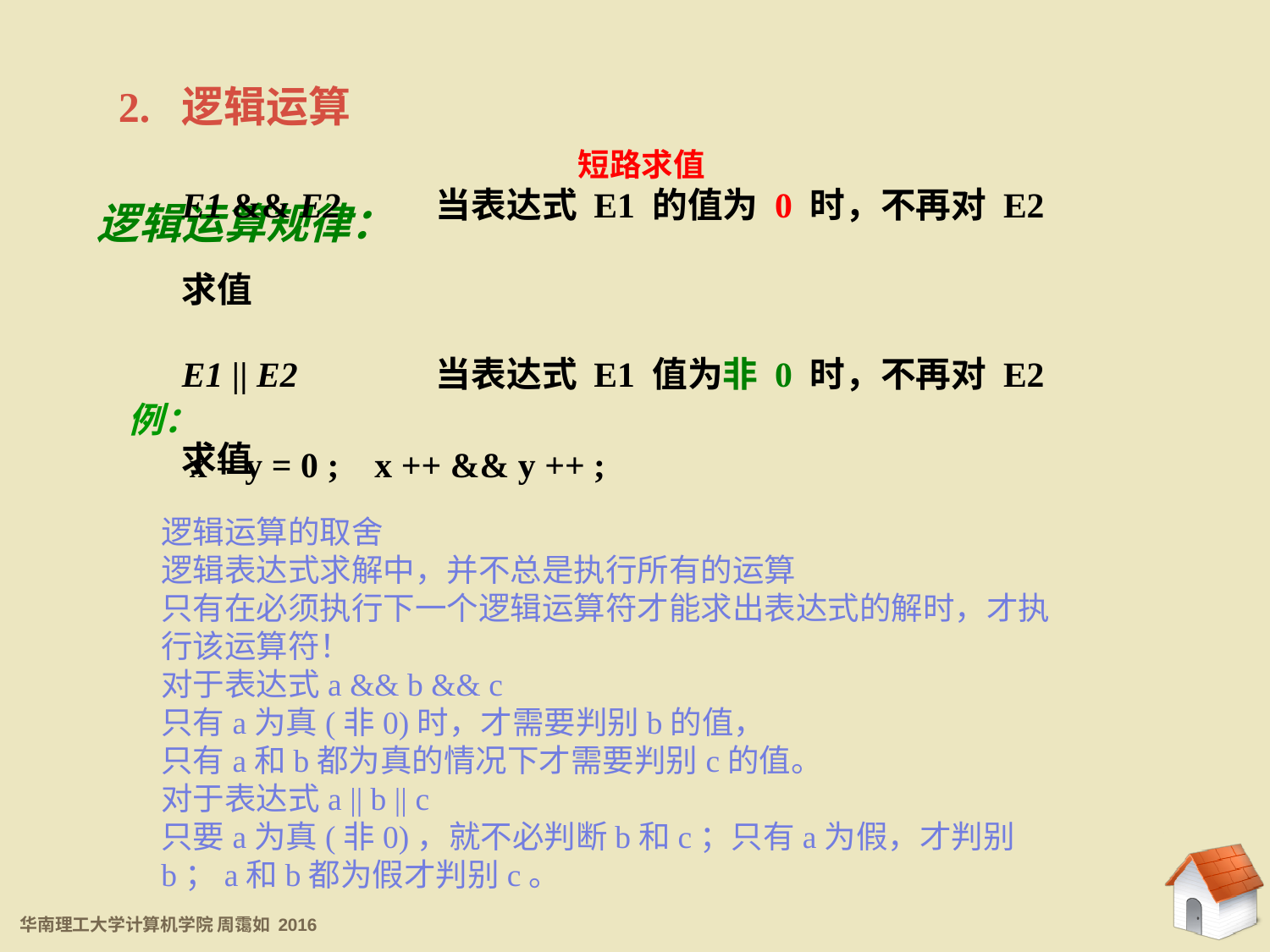

2.  逻辑运算
短路求值
逻辑运算规律：
E1 && E2	当表达式 E1 的值为 0 时，不再对 E2 求值
E1 || E2		当表达式 E1 值为非 0 时，不再对 E2 求值
例：
x = y = 0 ;    x ++ && y ++ ;
逻辑运算的取舍
逻辑表达式求解中，并不总是执行所有的运算
只有在必须执行下一个逻辑运算符才能求出表达式的解时，才执行该运算符！
对于表达式a && b && c
只有a为真(非0)时，才需要判别b的值，
只有a和b都为真的情况下才需要判别c的值。
对于表达式a || b || c
只要a为真(非0)，就不必判断b和c；只有a为假，才判别b；a和b都为假才判别c。